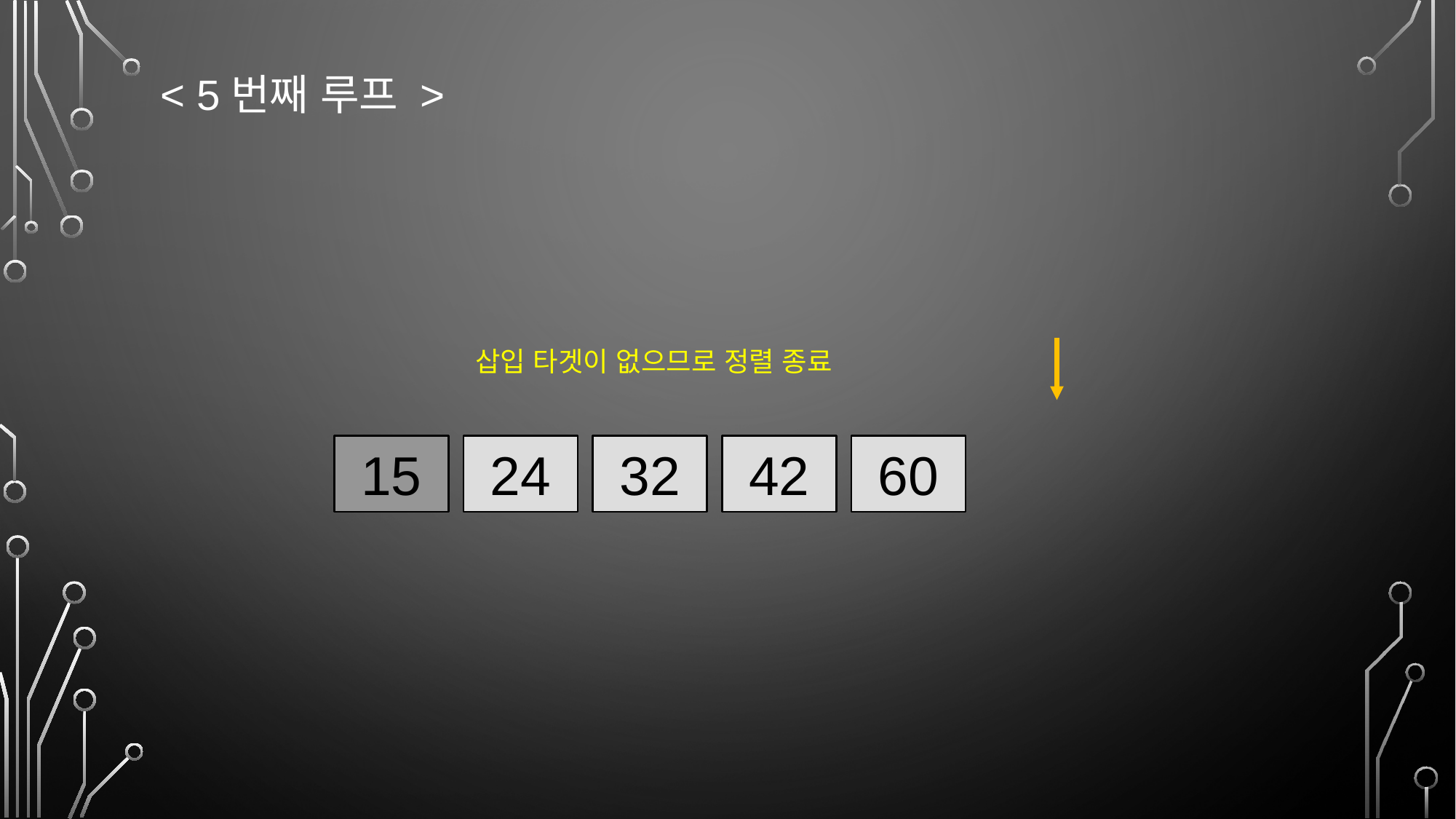

< 5번째 루프 >
삽입 타겟이 없으므로 정렬 종료
32
42
60
24
15